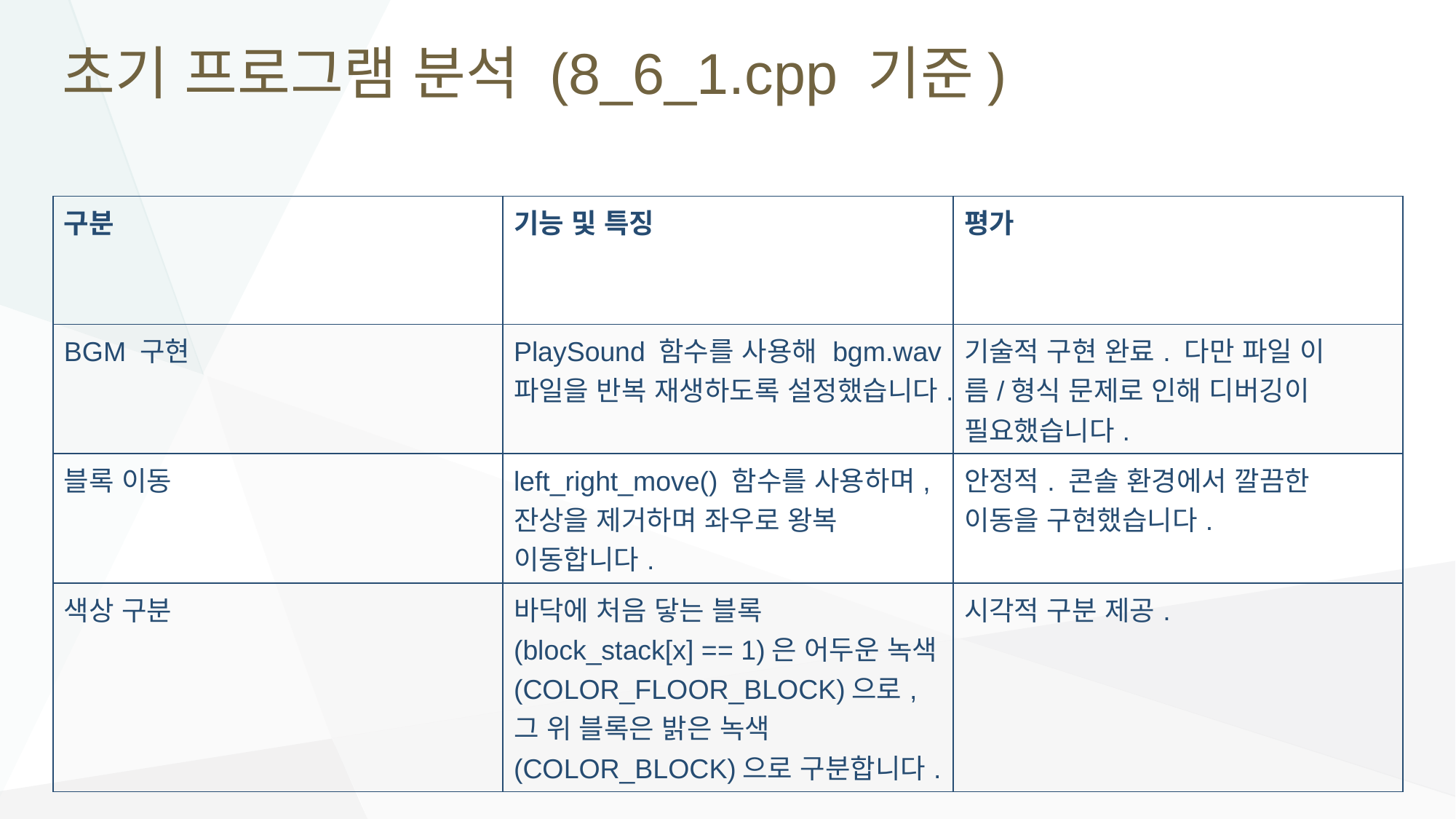

# 초기 프로그램 분석 (8_6_1.cpp 기준)
| 구분 | 기능 및 특징 | 평가 |
| --- | --- | --- |
| BGM 구현 | PlaySound 함수를 사용해 bgm.wav 파일을 반복 재생하도록 설정했습니다. | 기술적 구현 완료. 다만 파일 이름/형식 문제로 인해 디버깅이 필요했습니다. |
| 블록 이동 | left\_right\_move() 함수를 사용하며, 잔상을 제거하며 좌우로 왕복 이동합니다. | 안정적. 콘솔 환경에서 깔끔한 이동을 구현했습니다. |
| 색상 구분 | 바닥에 처음 닿는 블록(block\_stack[x] == 1)은 어두운 녹색(COLOR\_FLOOR\_BLOCK)으로, 그 위 블록은 밝은 녹색(COLOR\_BLOCK)으로 구분합니다. | 시각적 구분 제공. |